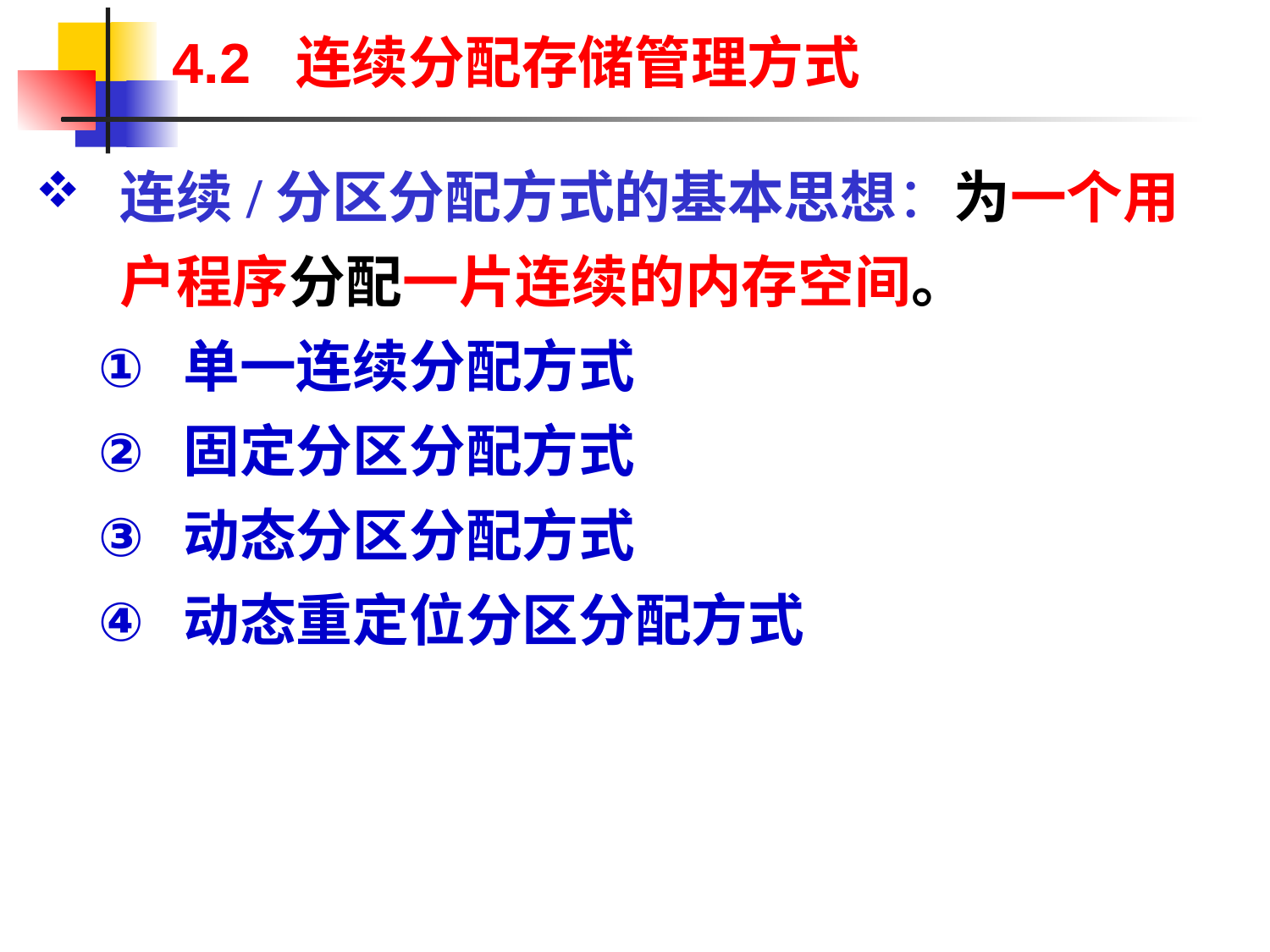

# 4.2  连续分配存储管理方式
连续/分区分配方式的基本思想：为一个用户程序分配一片连续的内存空间。
单一连续分配方式
固定分区分配方式
动态分区分配方式
动态重定位分区分配方式